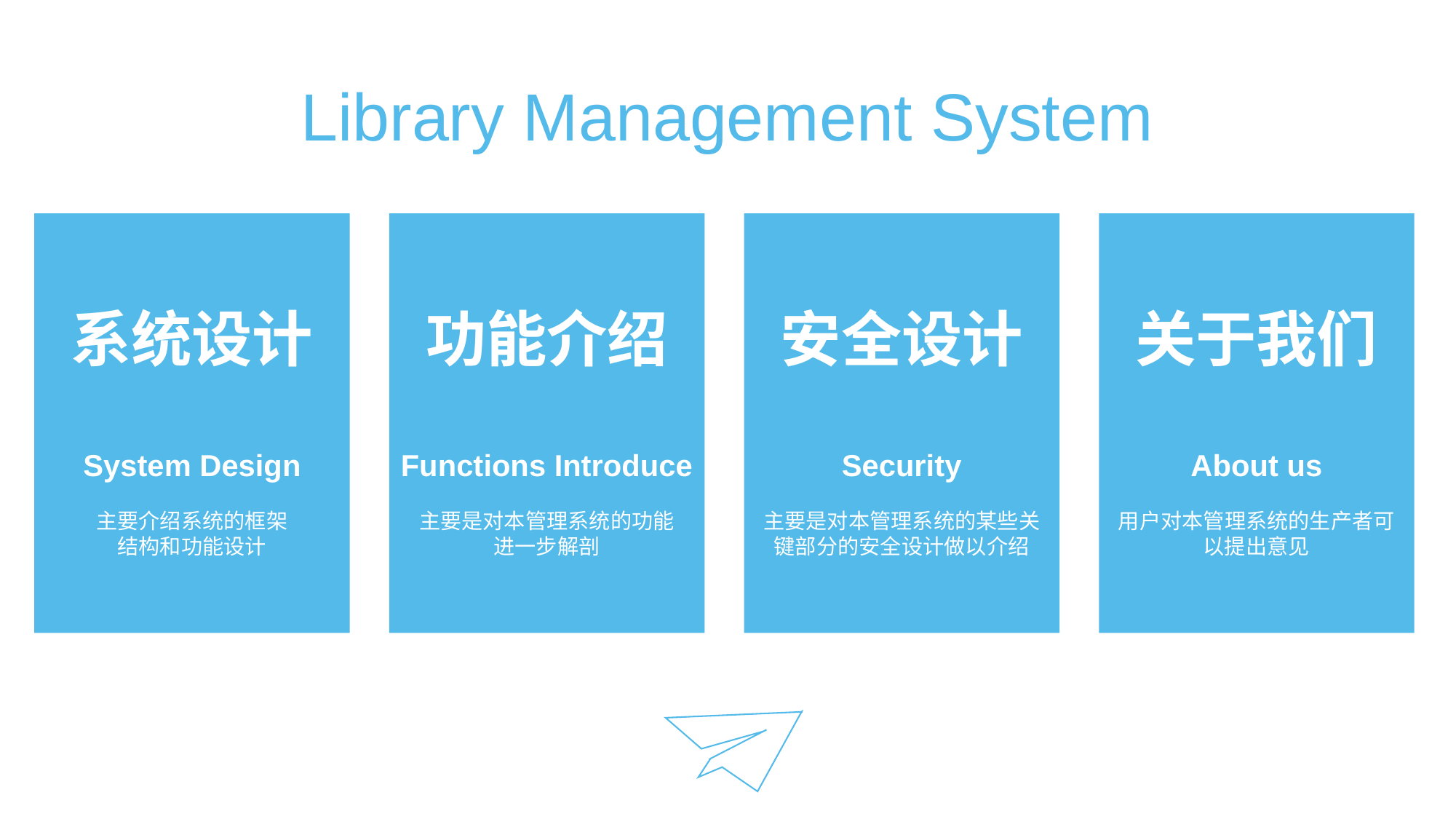

Library Management System

系统设计
System Design
主要介绍系统的框架
结构和功能设计
功能介绍
Functions Introduce
主要是对本管理系统的功能
进一步解剖
安全设计
Security
主要是对本管理系统的某些关键部分的安全设计做以介绍
关于我们
About us
用户对本管理系统的生产者可以提出意见